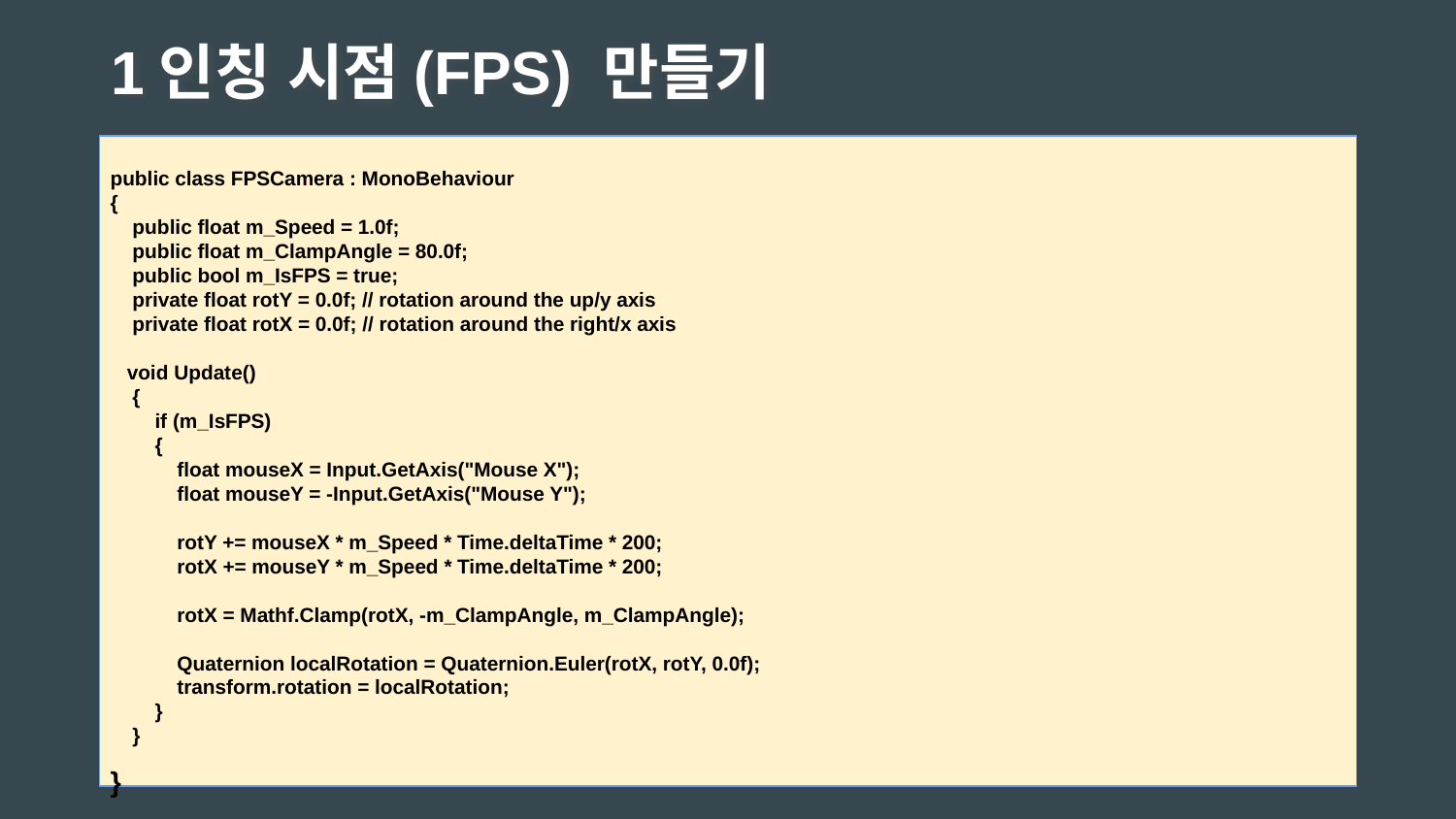

1인칭 시점(FPS) 만들기

public class FPSCamera : MonoBehaviour
{
    public float m_Speed = 1.0f;
    public float m_ClampAngle = 80.0f;
    public bool m_IsFPS = true;
    private float rotY = 0.0f; // rotation around the up/y axis
    private float rotX = 0.0f; // rotation around the right/x axis

   void Update()
    {
        if (m_IsFPS)
        {
            float mouseX = Input.GetAxis("Mouse X");
            float mouseY = -Input.GetAxis("Mouse Y");

            rotY += mouseX * m_Speed * Time.deltaTime * 200;
            rotX += mouseY * m_Speed * Time.deltaTime * 200;

            rotX = Mathf.Clamp(rotX, -m_ClampAngle, m_ClampAngle);

            Quaternion localRotation = Quaternion.Euler(rotX, rotY, 0.0f);
            transform.rotation = localRotation;
        }
    }
}